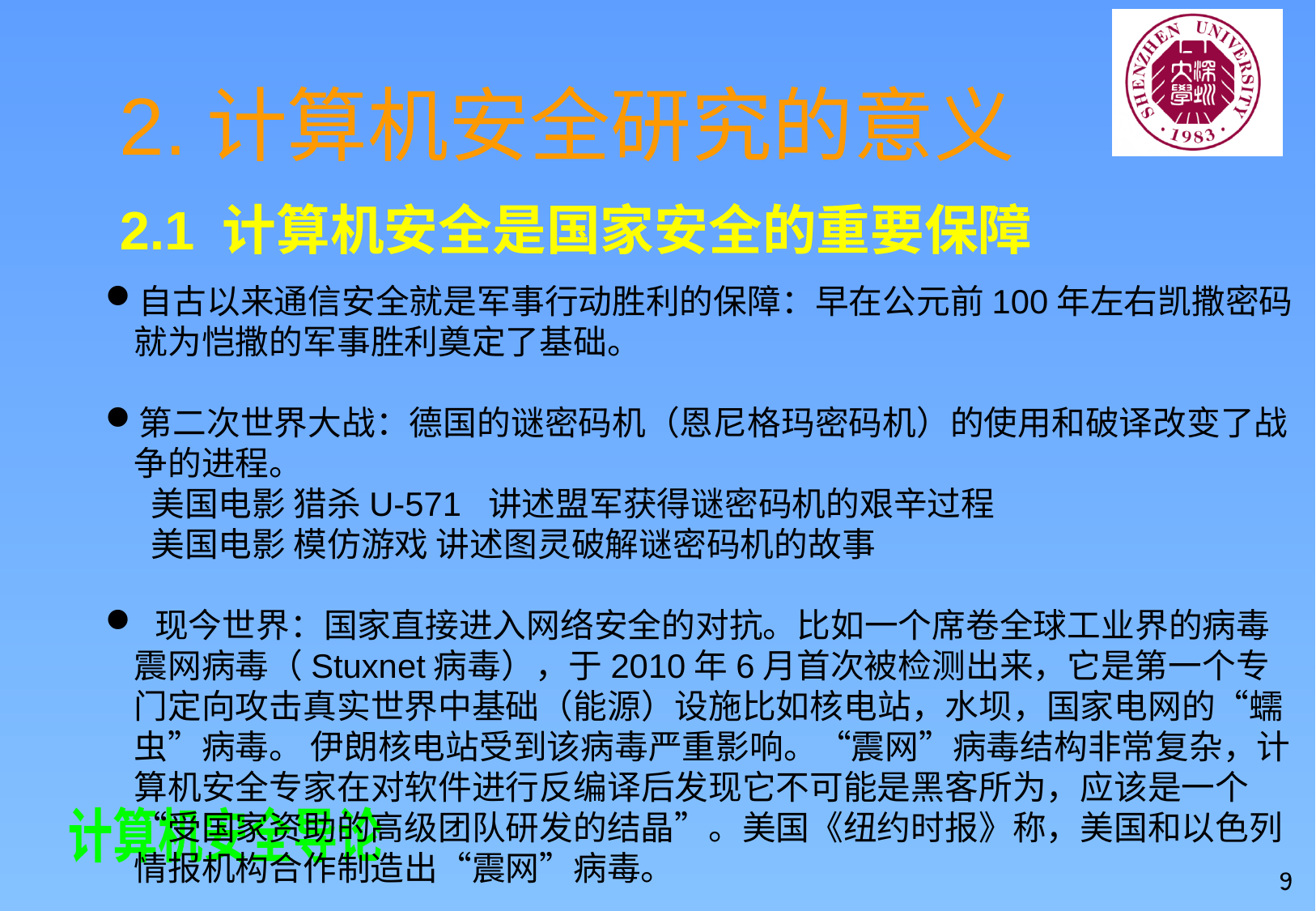

2.计算机安全研究的意义
2.1 计算机安全是国家安全的重要保障

自古以来通信安全就是军事行动胜利的保障：早在公元前100年左右凯撒密码就为恺撒的军事胜利奠定了基础。

第二次世界大战：德国的谜密码机（恩尼格玛密码机）的使用和破译改变了战争的进程。
     美国电影 猎杀U-571  讲述盟军获得谜密码机的艰辛过程
     美国电影 模仿游戏 讲述图灵破解谜密码机的故事

 现今世界：国家直接进入网络安全的对抗。比如一个席卷全球工业界的病毒震网病毒（Stuxnet病毒），于2010年6月首次被检测出来，它是第一个专门定向攻击真实世界中基础（能源）设施比如核电站，水坝，国家电网的“蠕虫”病毒。 伊朗核电站受到该病毒严重影响。“震网”病毒结构非常复杂，计算机安全专家在对软件进行反编译后发现它不可能是黑客所为，应该是一个“受国家资助的高级团队研发的结晶”。美国《纽约时报》称，美国和以色列情报机构合作制造出“震网”病毒。
9